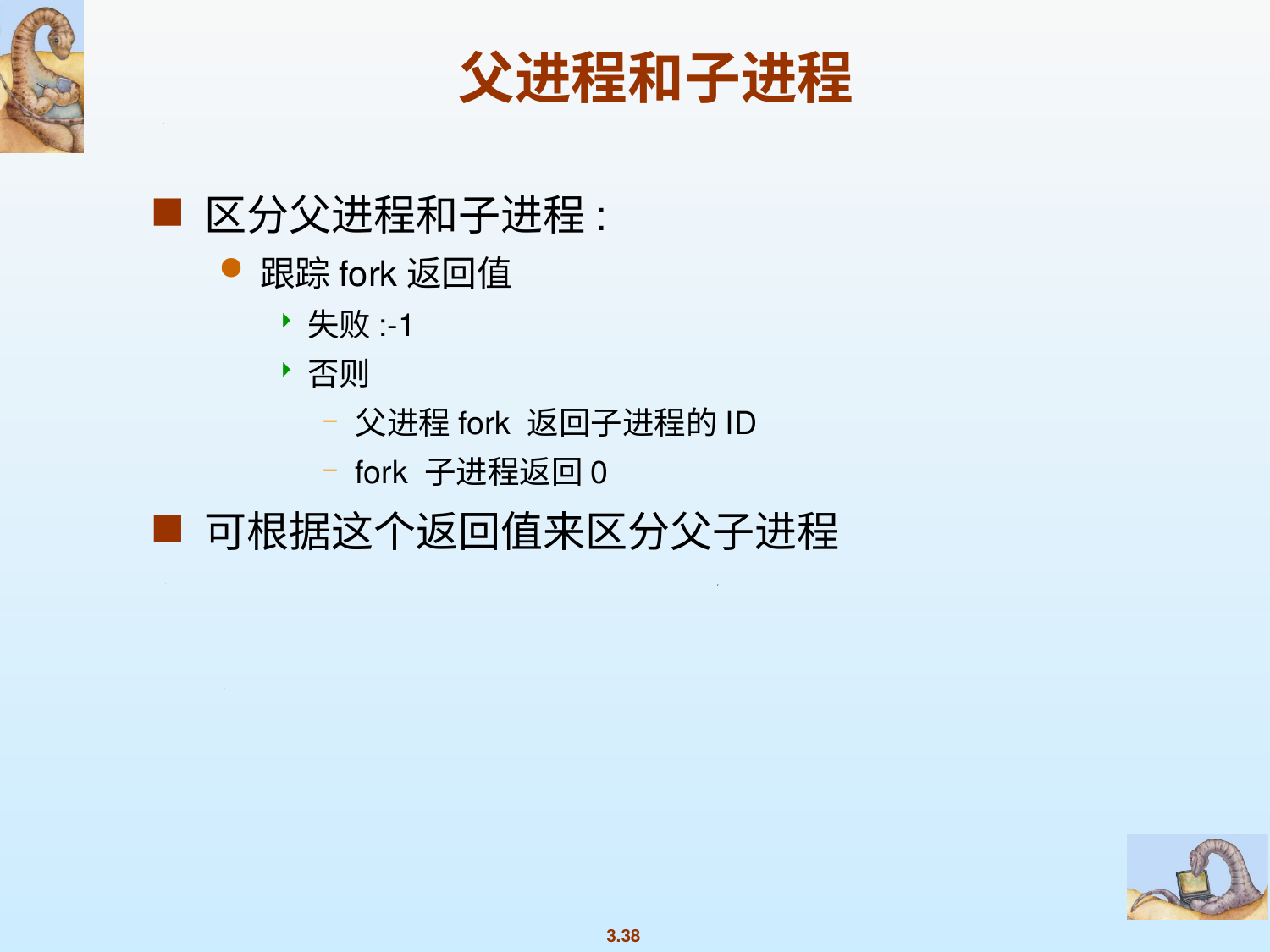

# 父进程和子进程
区分父进程和子进程:
跟踪fork返回值
失败:-1
否则
父进程fork 返回子进程的ID
fork 子进程返回0
可根据这个返回值来区分父子进程